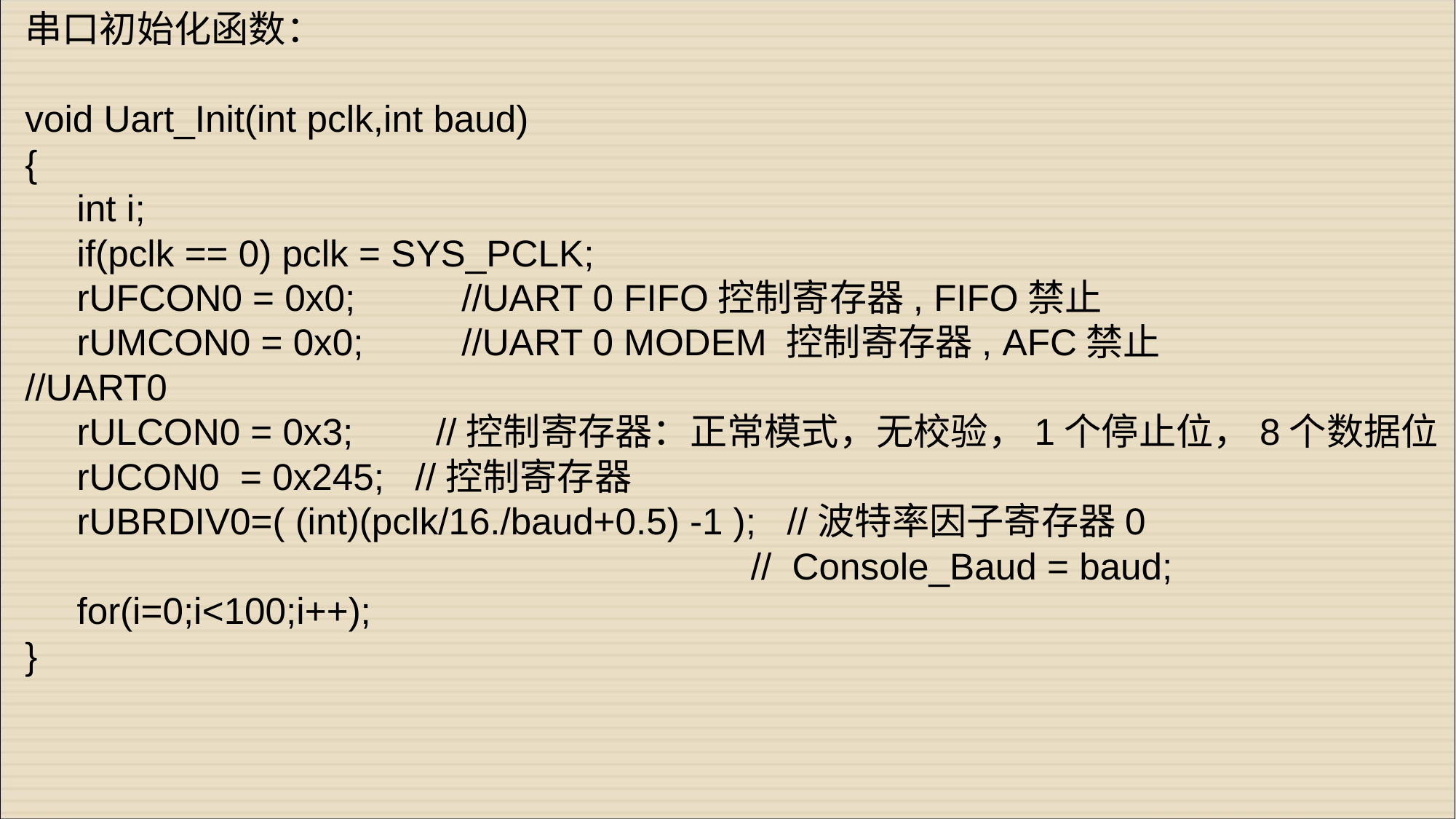

串口初始化函数：

void Uart_Init(int pclk,int baud)
{
     int i;
     if(pclk == 0) pclk = SYS_PCLK;
     rUFCON0 = 0x0;   	//UART 0 FIFO控制寄存器, FIFO禁止
     rUMCON0 = 0x0;   	//UART 0 MODEM 控制寄存器, AFC禁止
//UART0
     rULCON0 = 0x3;        //控制寄存器：正常模式，无校验，1个停止位，8个数据位
     rUCON0  = 0x245;   //控制寄存器
     rUBRDIV0=( (int)(pclk/16./baud+0.5) -1 );   //波特率因子寄存器0
                                                                      //  Console_Baud = baud;
     for(i=0;i<100;i++);
}